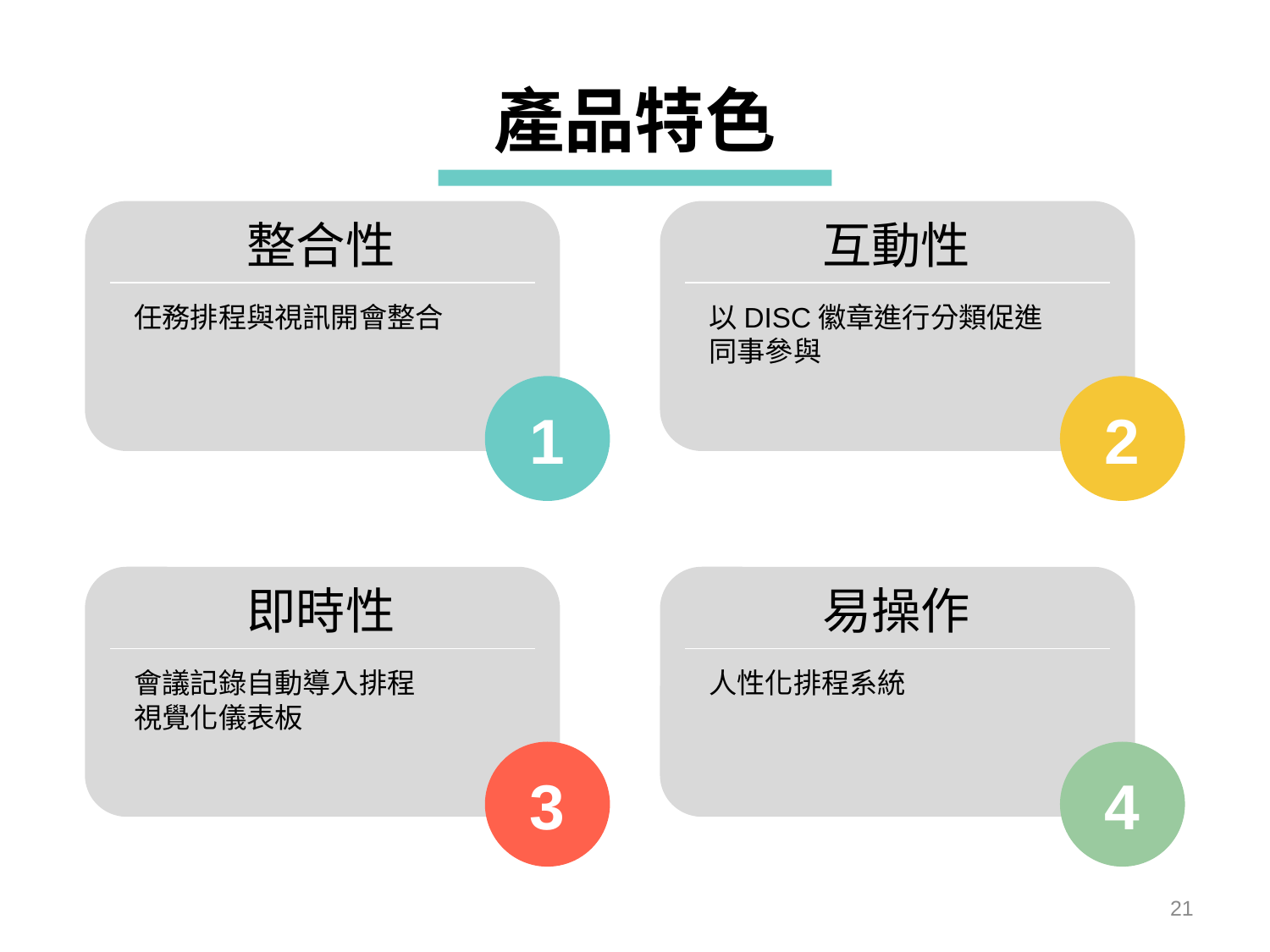

產品特色

整合性
互動性
任務排程與視訊開會整合

以DISC徽章進行分類促進同事參與

1
2

即時性
易操作
會議記錄自動導入排程
視覺化儀表板

人性化排程系統

3
4
21